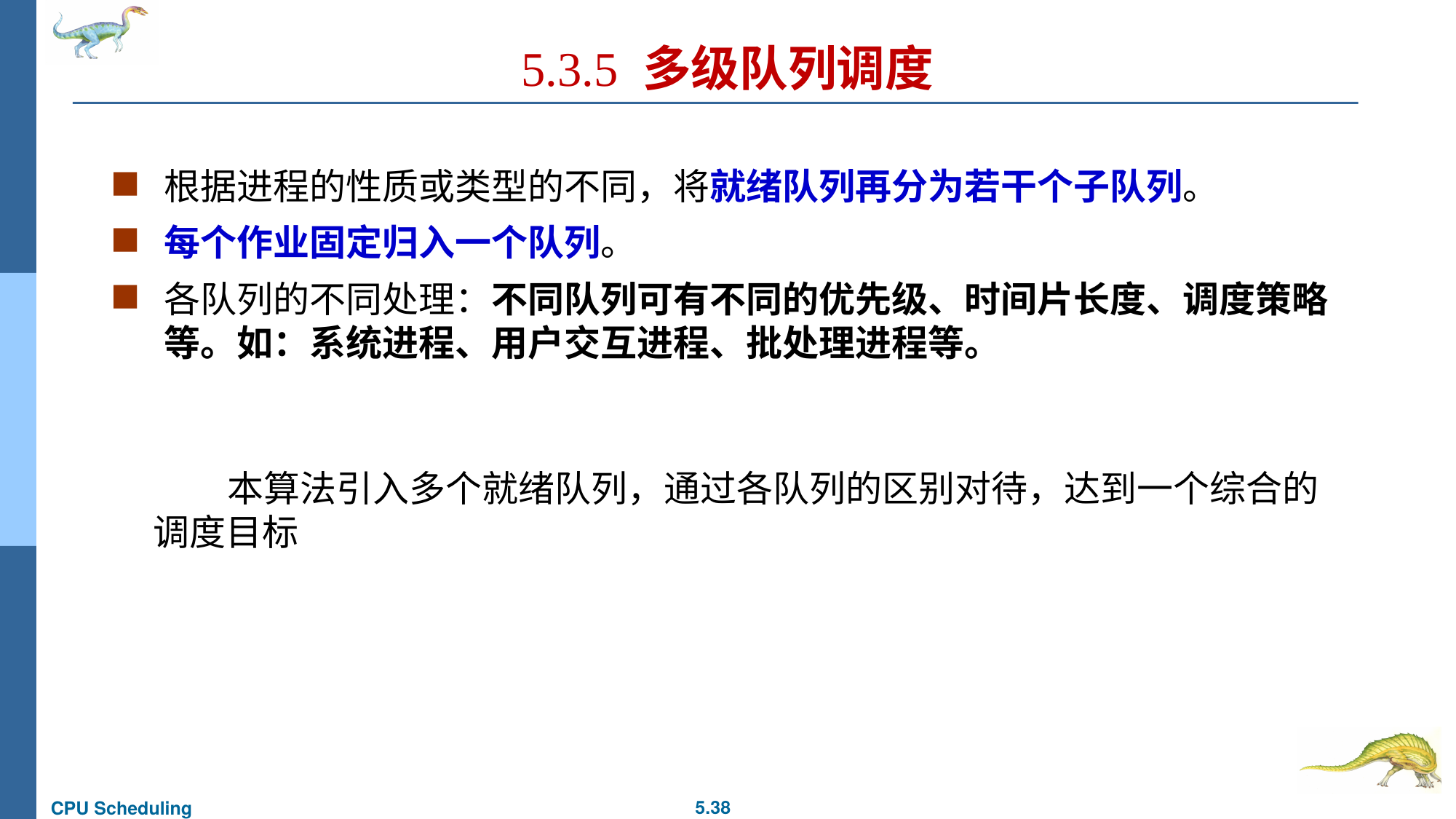

# 5.3.5 多级队列调度
根据进程的性质或类型的不同，将就绪队列再分为若干个子队列。
每个作业固定归入一个队列。
各队列的不同处理：不同队列可有不同的优先级、时间片长度、调度策略等。如：系统进程、用户交互进程、批处理进程等。
        本算法引入多个就绪队列，通过各队列的区别对待，达到一个综合的调度目标